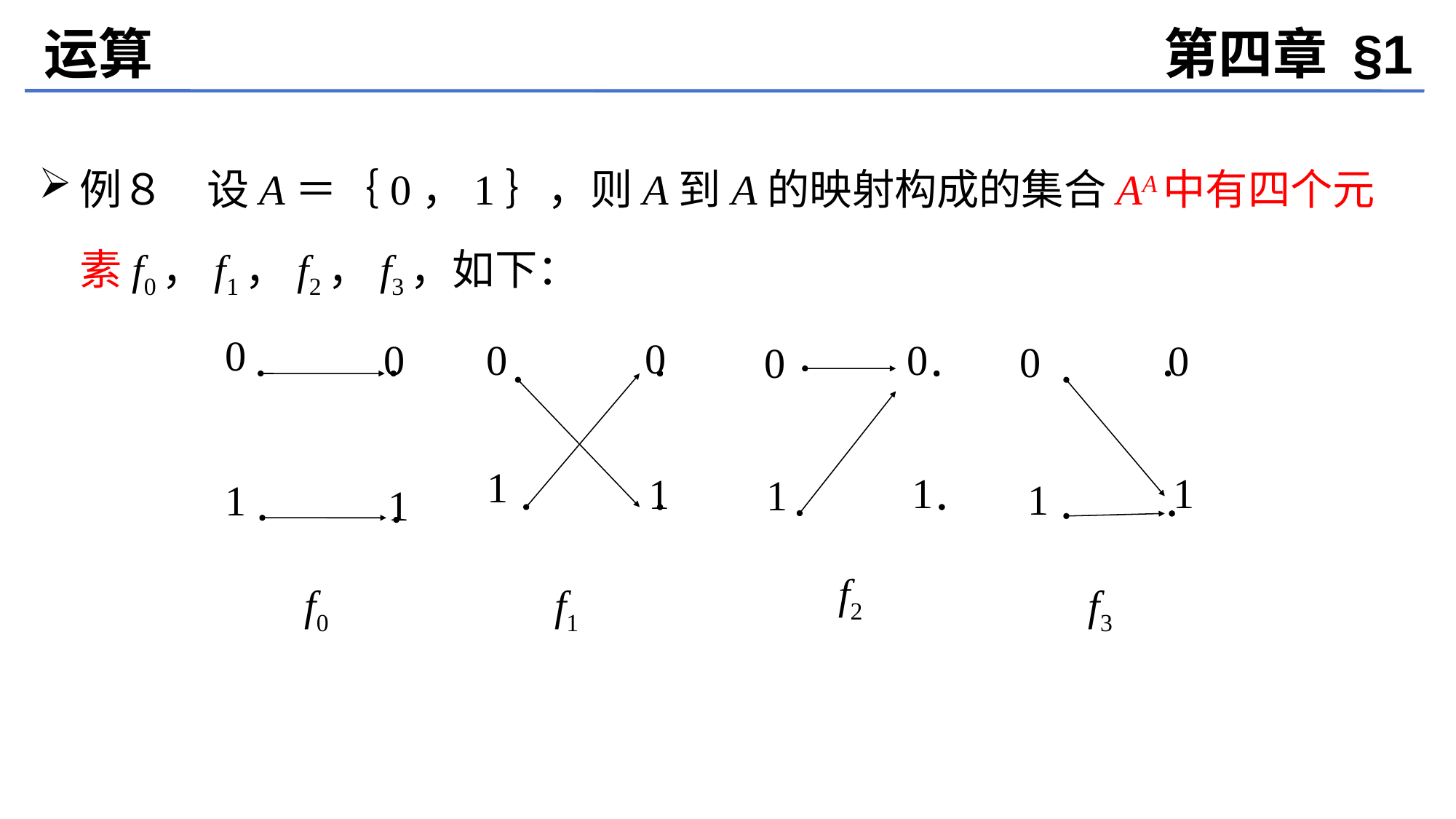

运算
第四章 §1
例８　设A＝｛0，1｝，则A到A的映射构成的集合AA中有四个元素f0，f1，f2，f3，如下：

0
0
0
0
0
0
0
0

1
1
1
1
1
1
1
1

f2
f0
f1
f3